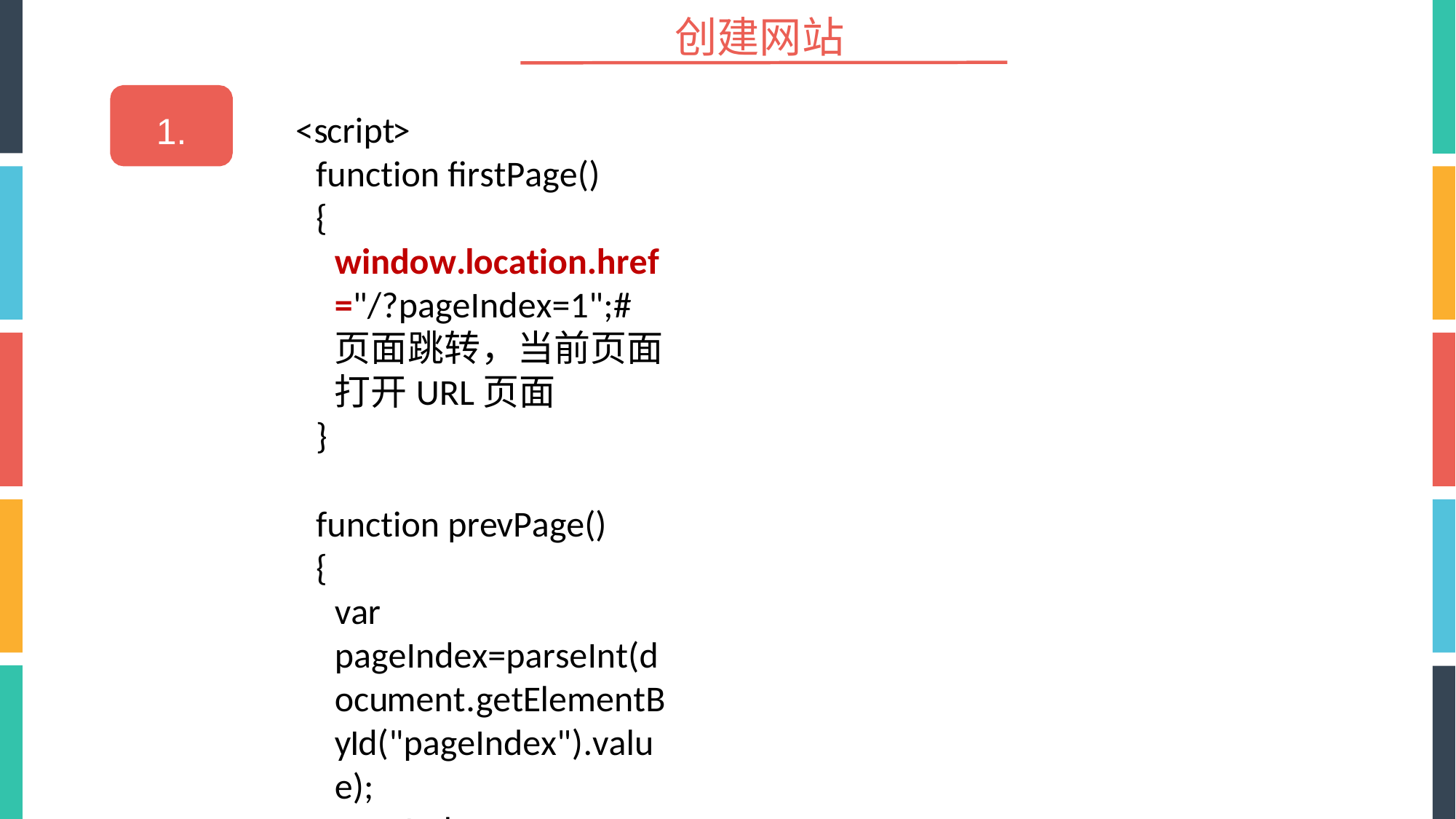

# 创建网站

<script>
function firstPage()
{
window.location.href="/?pageIndex=1";#页面跳转，当前页面打开URL页面
}

function prevPage()
{
var pageIndex=parseInt(document.getElementById("pageIndex").value);
pageIndex--;
if (pageIndex>=1)
{
window.location.href="/?pageIndex="+pageIndex;
}
}
1.